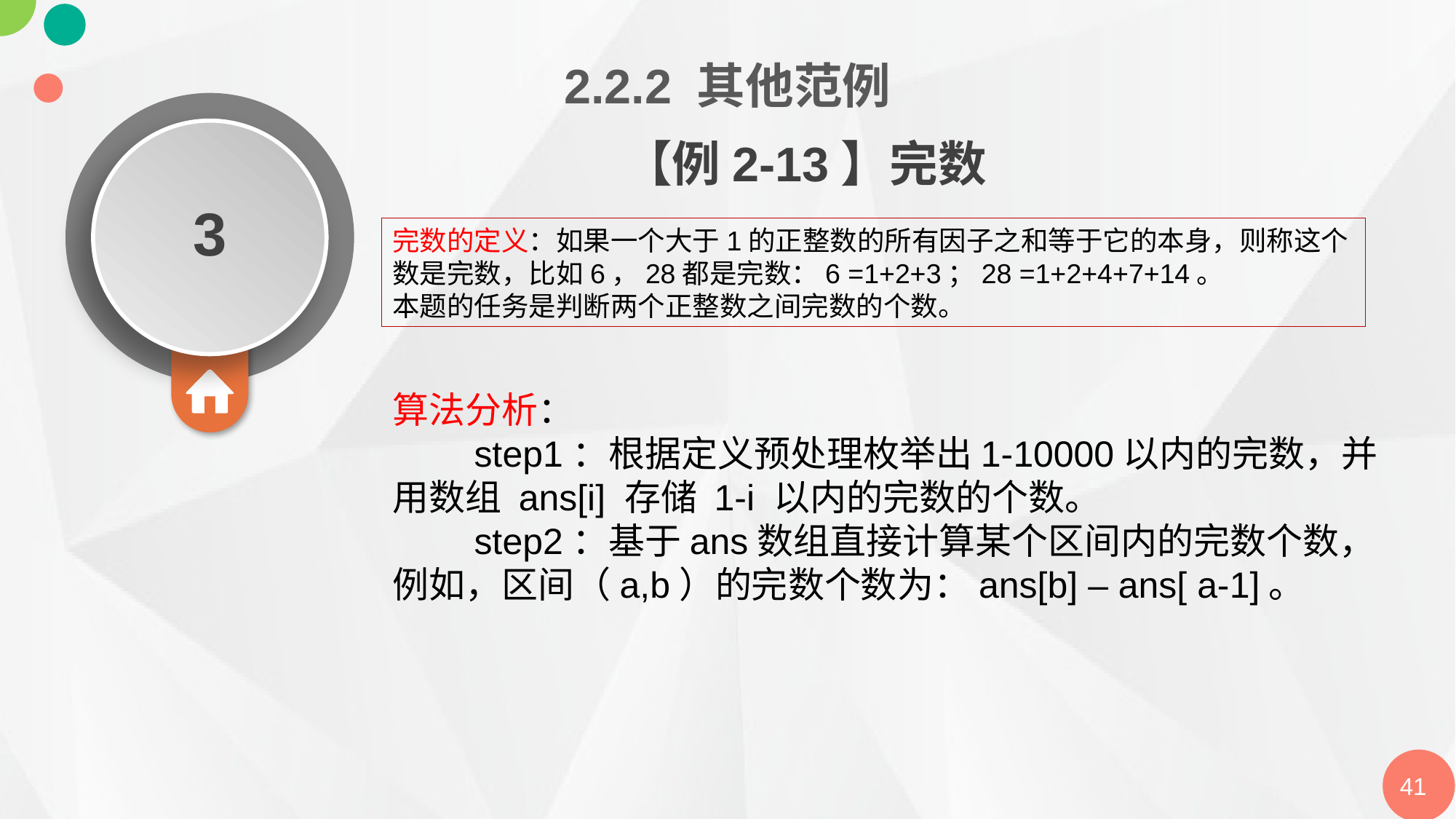

2.2.2 其他范例

【例2-13】完数
3
完数的定义：如果一个大于1的正整数的所有因子之和等于它的本身，则称这个数是完数，比如6，28都是完数：6 =1+2+3；28 =1+2+4+7+14。
本题的任务是判断两个正整数之间完数的个数。

算法分析：
        step1：根据定义预处理枚举出1-10000以内的完数，并用数组 ans[i] 存储 1-i 以内的完数的个数。
        step2：基于ans数组直接计算某个区间内的完数个数，例如，区间（a,b）的完数个数为：ans[b] – ans[ a-1]。